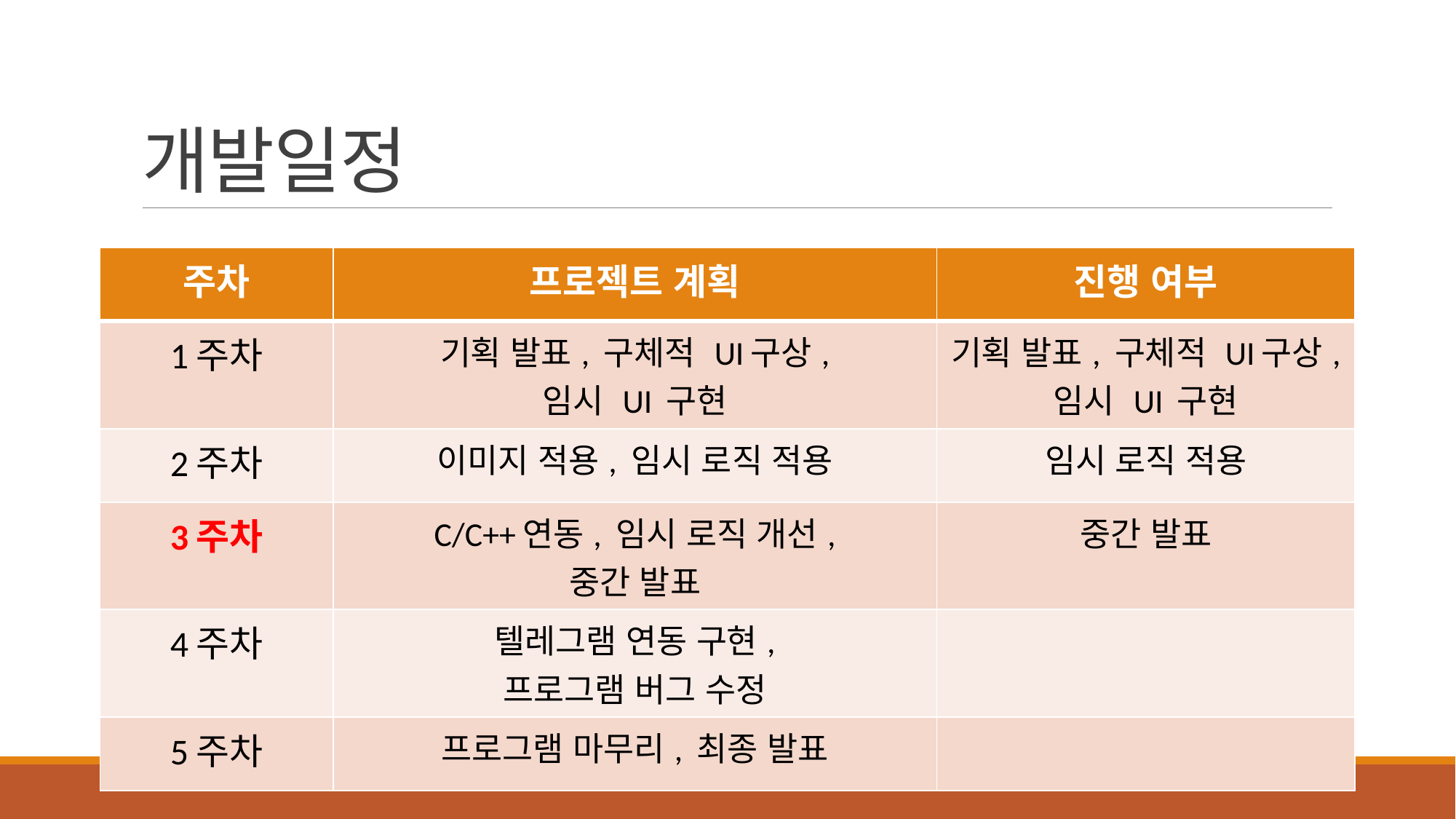

# 개발일정
| 주차 | 프로젝트 계획 | 진행 여부 |
| --- | --- | --- |
| 1주차 | 기획 발표, 구체적 UI구상, 임시 UI 구현 | 기획 발표, 구체적 UI구상, 임시 UI 구현 |
| 2주차 | 이미지 적용, 임시 로직 적용 | 임시 로직 적용 |
| 3주차 | C/C++연동, 임시 로직 개선, 중간 발표 | 중간 발표 |
| 4주차 | 텔레그램 연동 구현, 프로그램 버그 수정 |  |
| 5주차 | 프로그램 마무리, 최종 발표 |  |